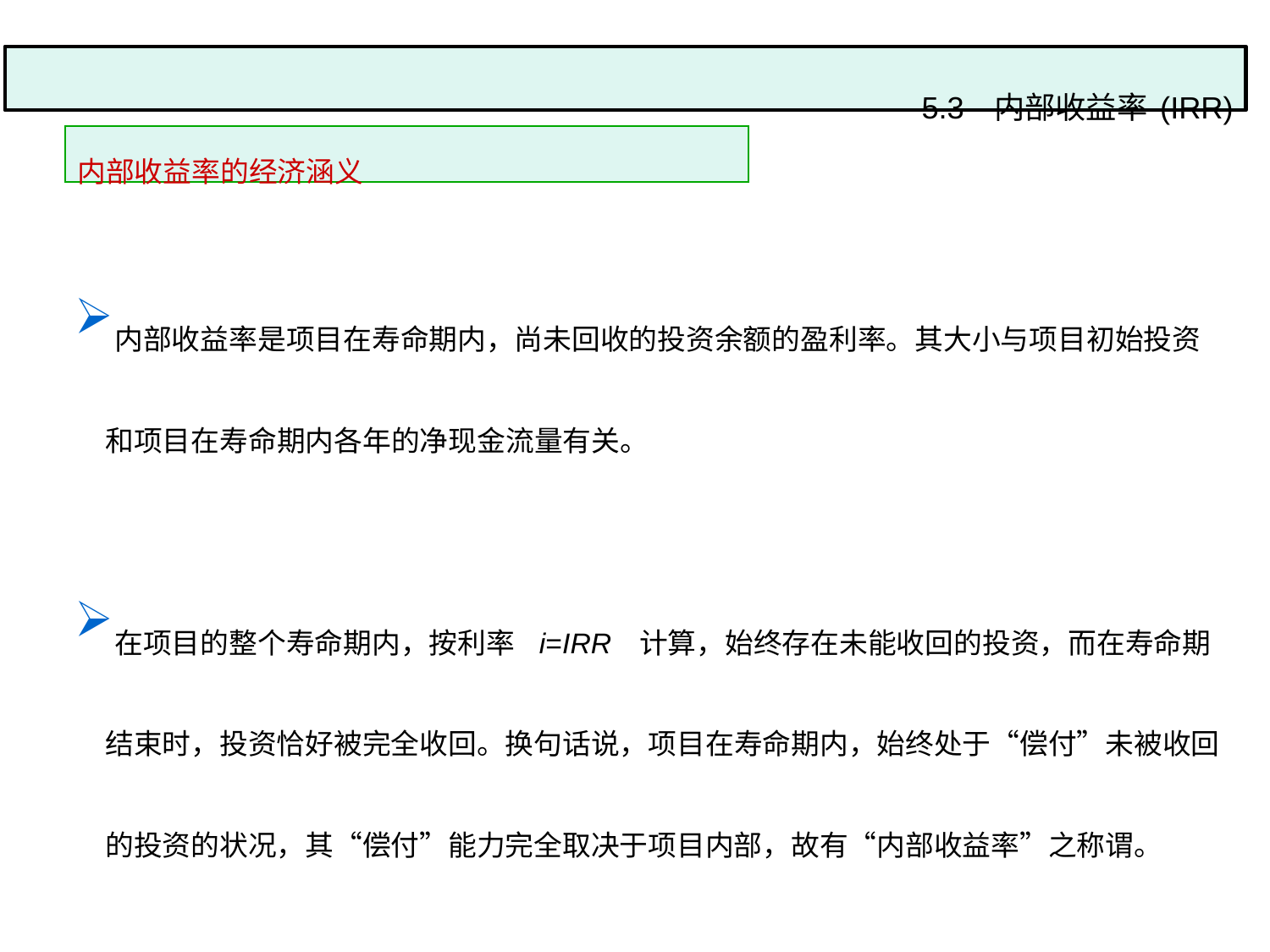

42
5.3  内部收益率(IRR)
内部收益率的经济涵义
内部收益率是项目在寿命期内，尚未回收的投资余额的盈利率。其大小与项目初始投资和项目在寿命期内各年的净现金流量有关。

在项目的整个寿命期内，按利率  i=IRR  计算，始终存在未能收回的投资，而在寿命期结束时，投资恰好被完全收回。换句话说，项目在寿命期内，始终处于“偿付”未被收回的投资的状况，其“偿付”能力完全取决于项目内部，故有“内部收益率”之称谓。